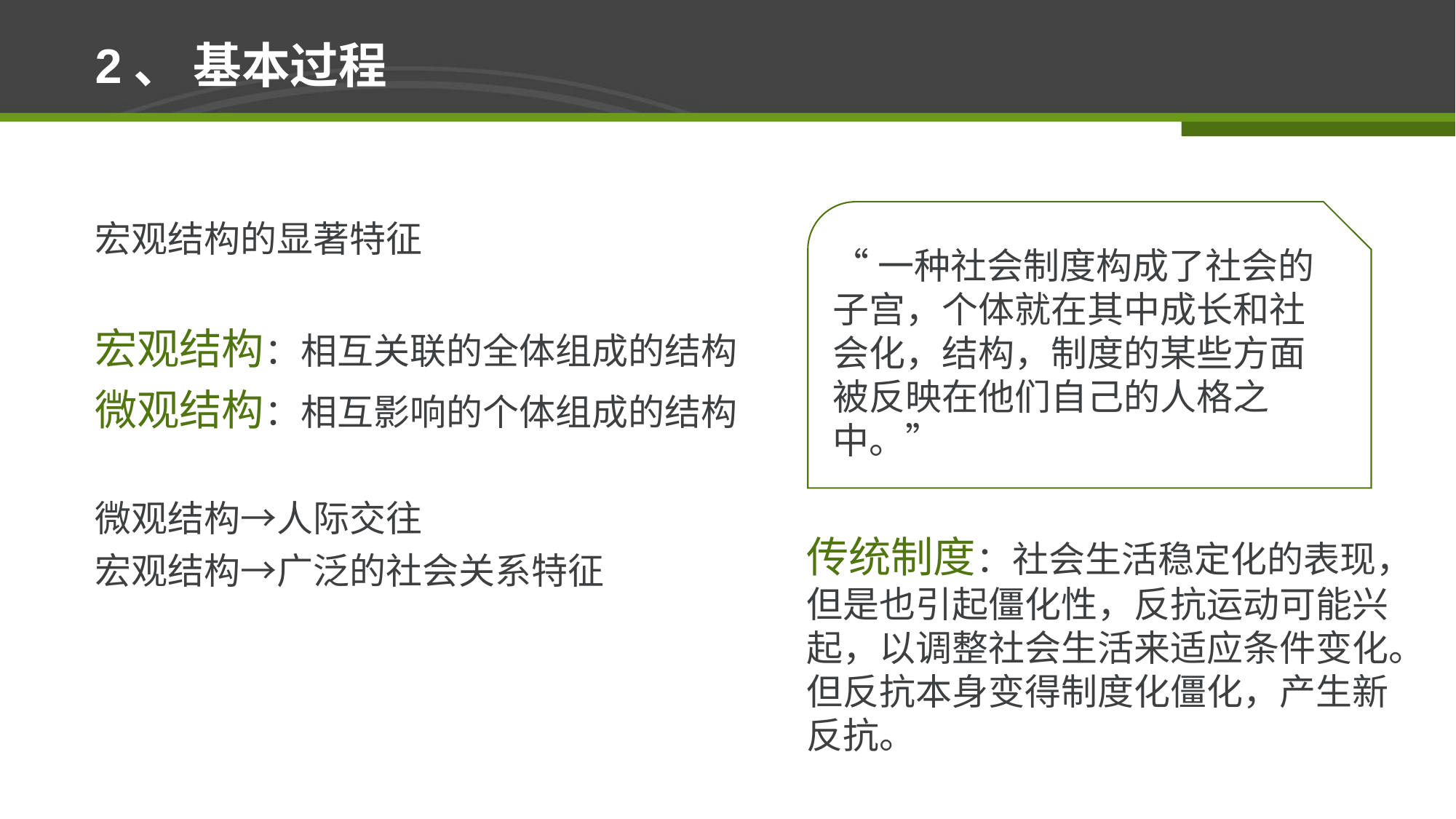

2、 基本过程
宏观结构的显著特征

宏观结构：相互关联的全体组成的结构
微观结构：相互影响的个体组成的结构

微观结构→人际交往
宏观结构→广泛的社会关系特征
“一种社会制度构成了社会的子宫，个体就在其中成长和社会化，结构，制度的某些方面被反映在他们自己的人格之中。”
传统制度：社会生活稳定化的表现，但是也引起僵化性，反抗运动可能兴起，以调整社会生活来适应条件变化。但反抗本身变得制度化僵化，产生新反抗。